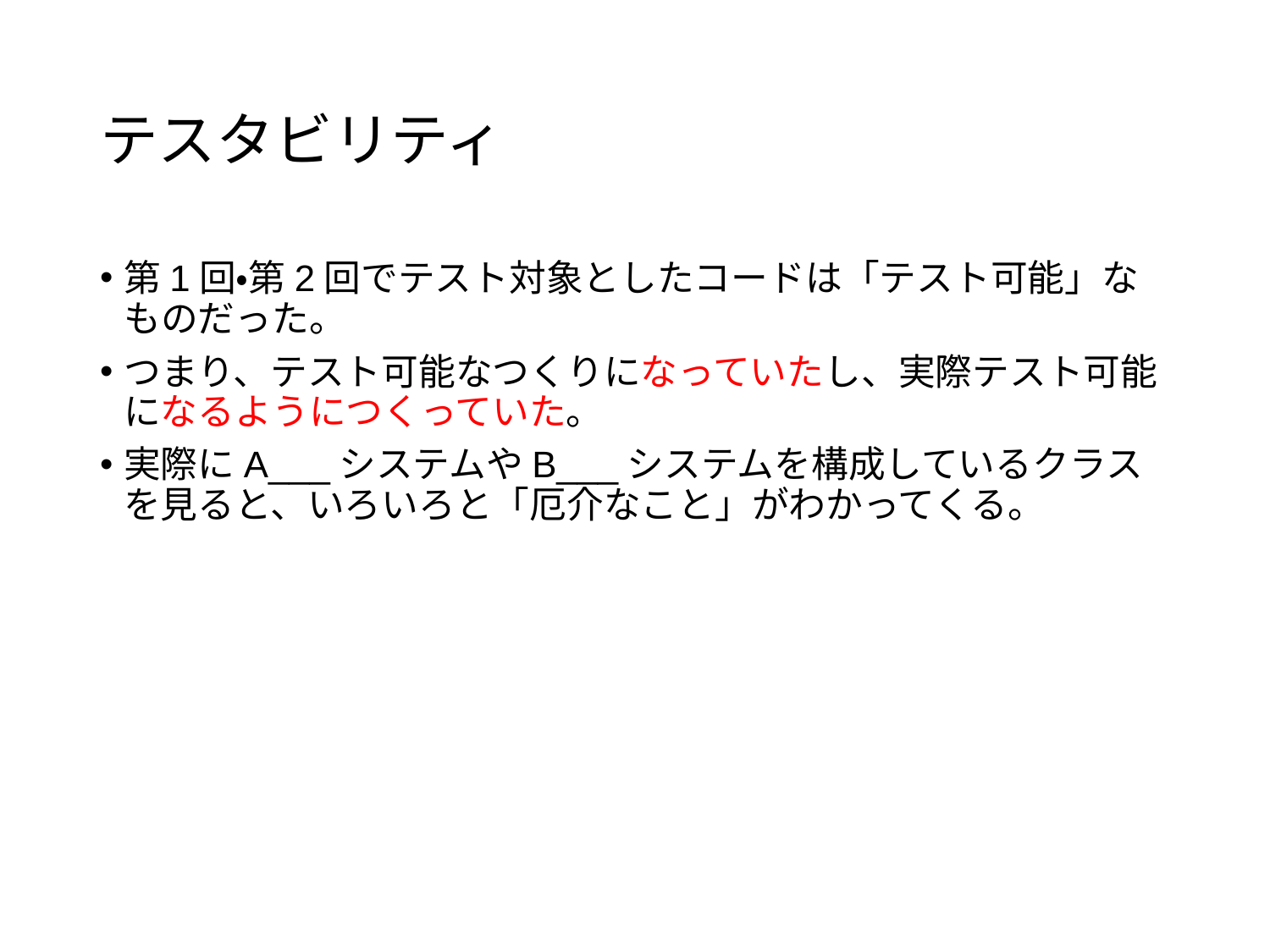

# テスタビリティ
第1回・第2回でテスト対象としたコードは「テスト可能」なものだった。
つまり、テスト可能なつくりになっていたし、実際テスト可能になるようにつくっていた。
実際にA___システムやB___システムを構成しているクラスを見ると、いろいろと「厄介なこと」がわかってくる。